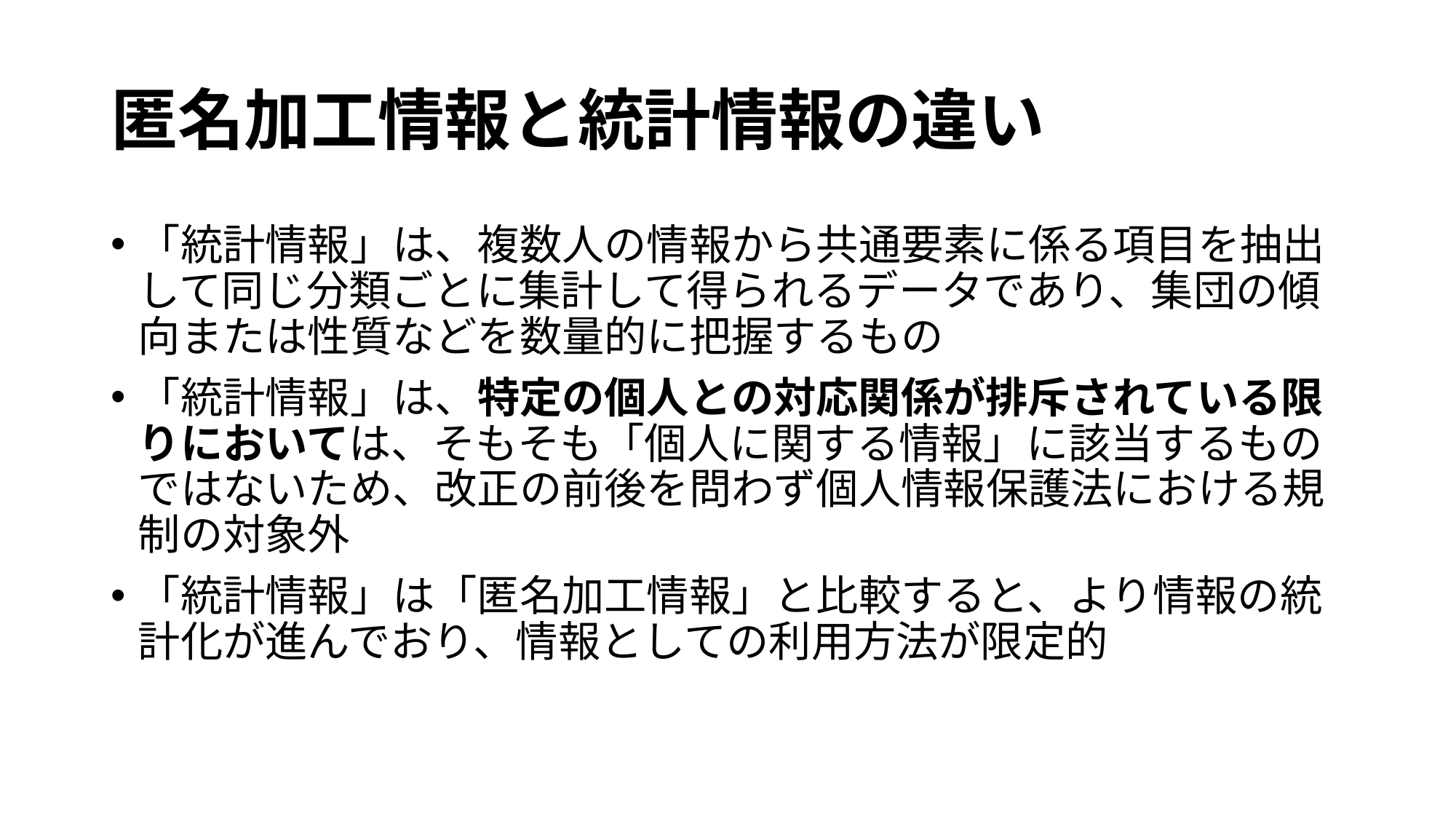

# 匿名加工情報と統計情報の違い
「統計情報」は、複数人の情報から共通要素に係る項目を抽出して同じ分類ごとに集計して得られるデータであり、集団の傾向または性質などを数量的に把握するもの
「統計情報」は、特定の個人との対応関係が排斥されている限りにおいては、そもそも「個人に関する情報」に該当するものではないため、改正の前後を問わず個人情報保護法における規制の対象外
「統計情報」は「匿名加工情報」と比較すると、より情報の統計化が進んでおり、情報としての利用方法が限定的